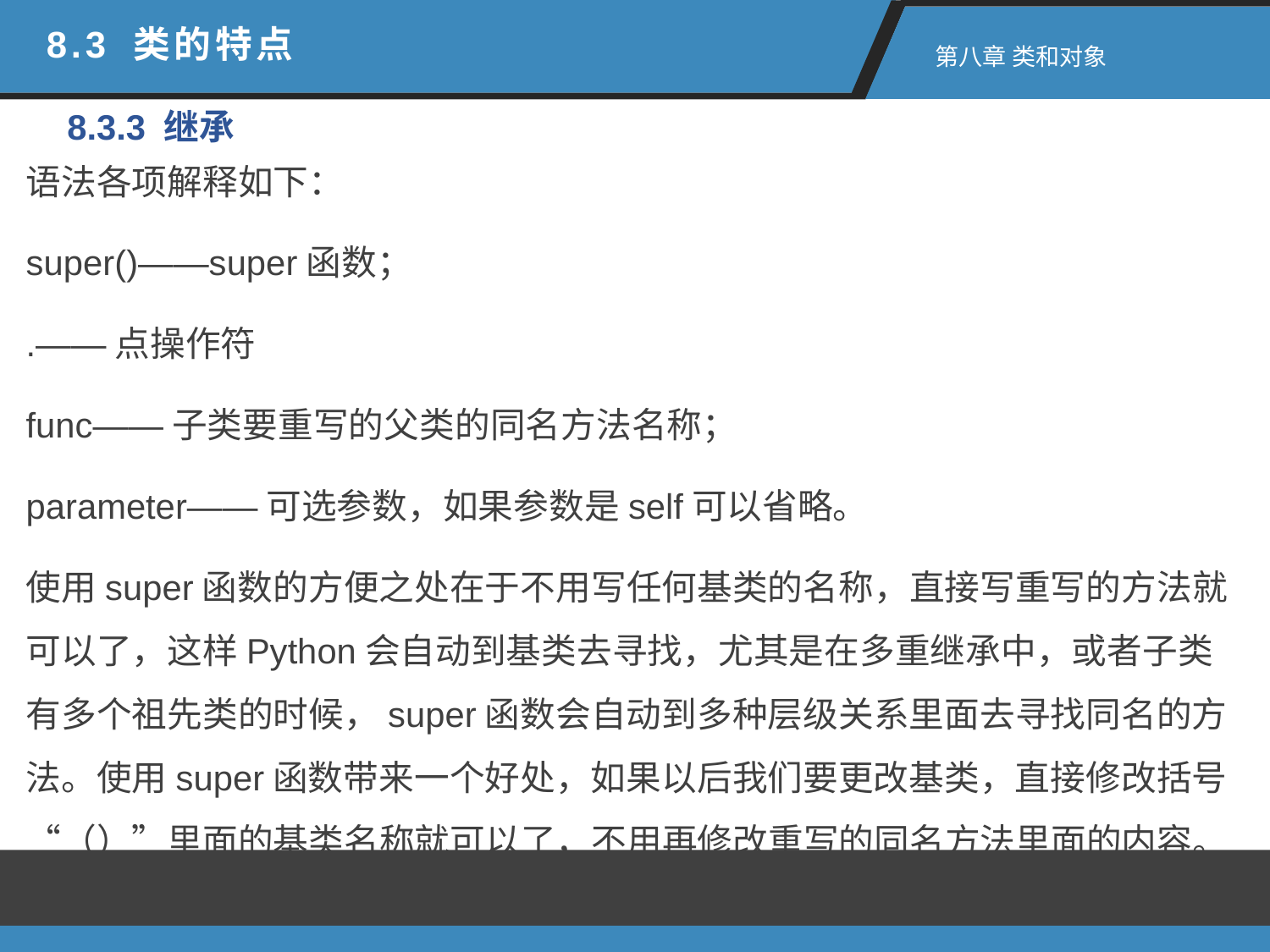

8.3 类的特点
  第八章 类和对象
8.3.3 继承
语法各项解释如下：
super()——super函数；
.——点操作符
func——子类要重写的父类的同名方法名称；
parameter——可选参数，如果参数是self可以省略。
使用super函数的方便之处在于不用写任何基类的名称，直接写重写的方法就可以了，这样Python会自动到基类去寻找，尤其是在多重继承中，或者子类有多个祖先类的时候，super函数会自动到多种层级关系里面去寻找同名的方法。使用super函数带来一个好处，如果以后我们要更改基类，直接修改括号“（）”里面的基类名称就可以了，不用再修改重写的同名方法里面的内容。